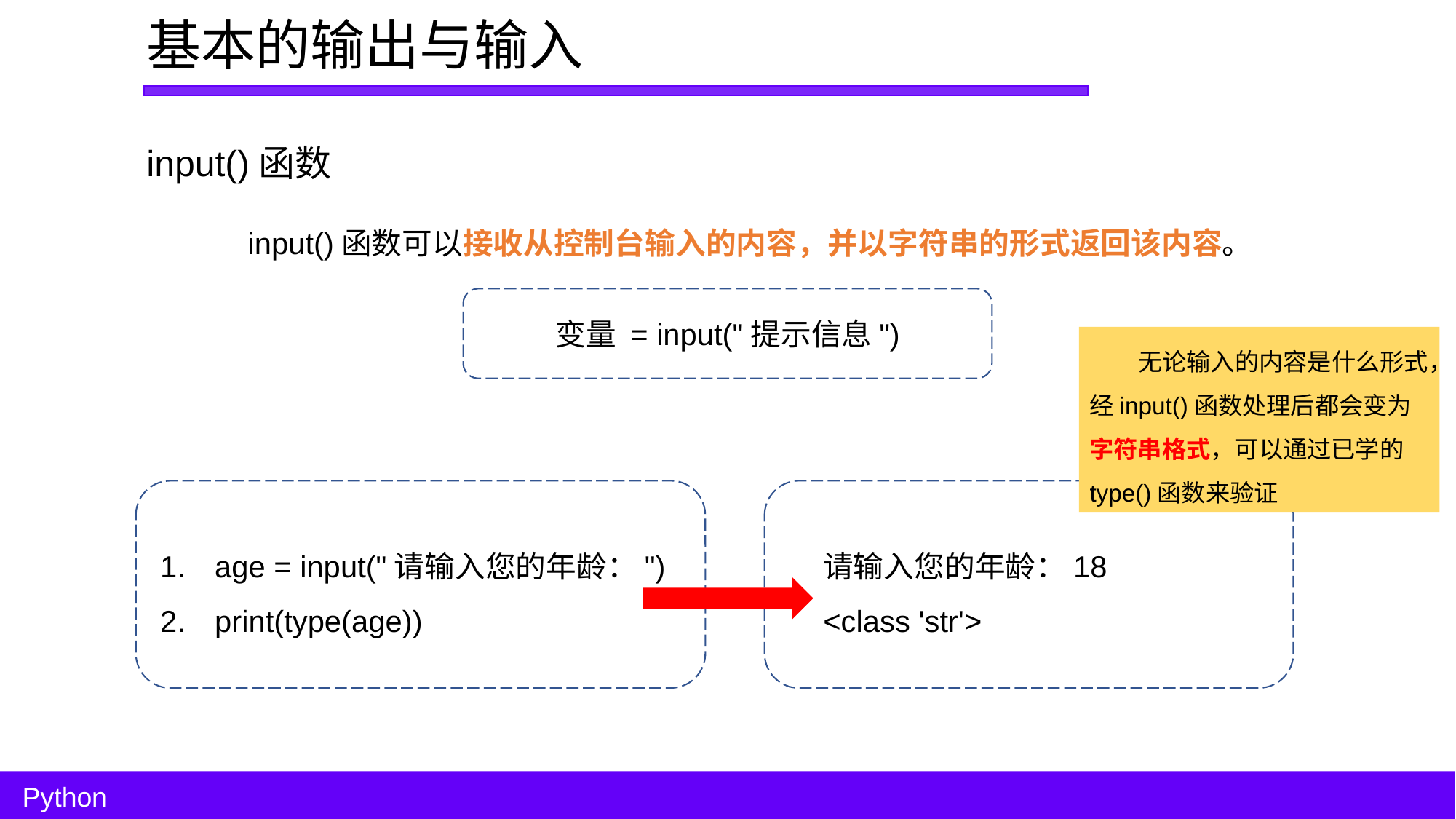

基本的输出与输入
input()函数
input()函数可以接收从控制台输入的内容，并以字符串的形式返回该内容。

变量 = input("提示信息")
无论输入的内容是什么形式，经input()函数处理后都会变为字符串格式，可以通过已学的type()函数来验证

age = input("请输入您的年龄：")
print(type(age))
请输入您的年龄：18
<class 'str'>